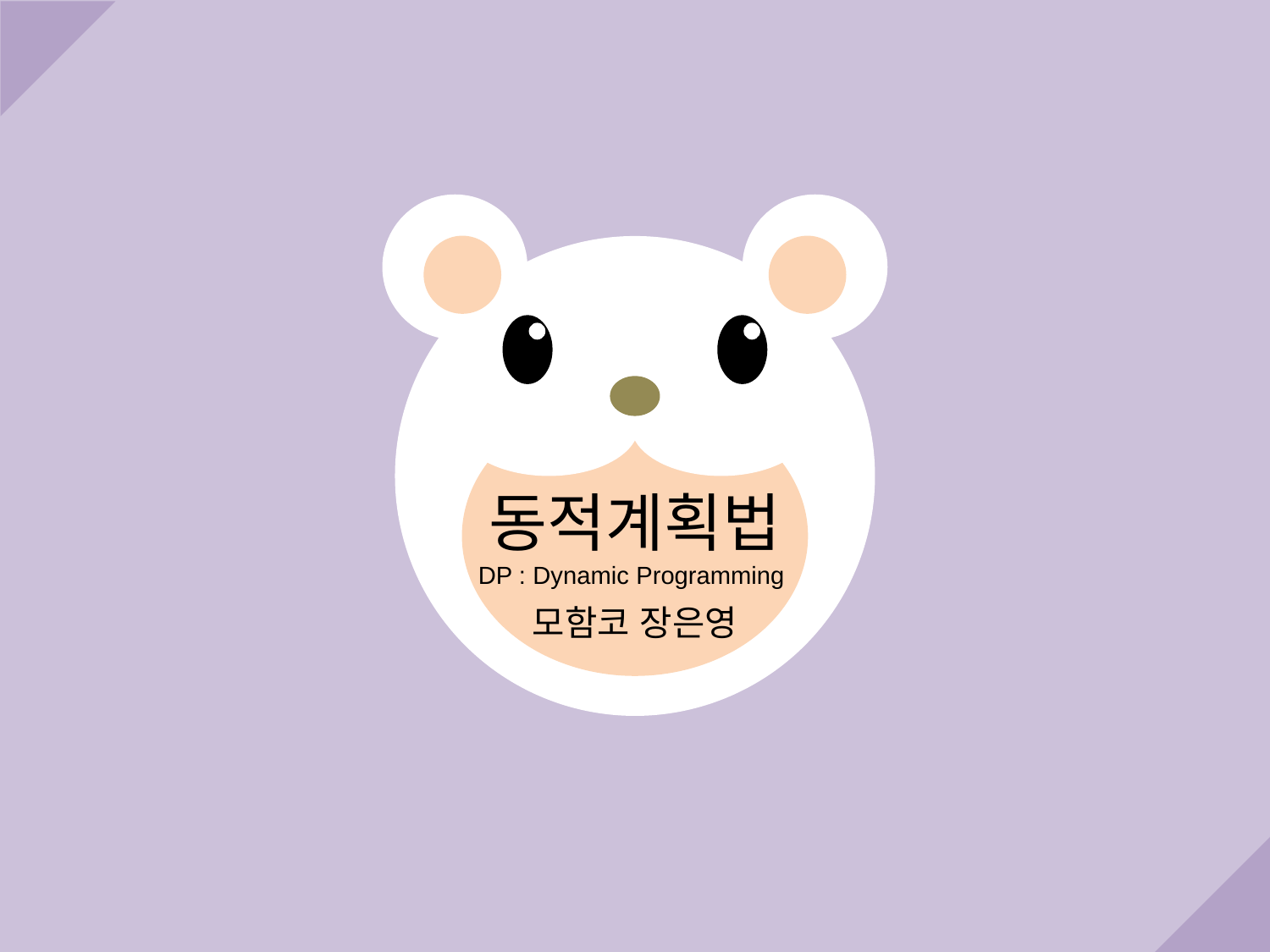

# 동적계획법 DP : Dynamic Programming
모함코 장은영